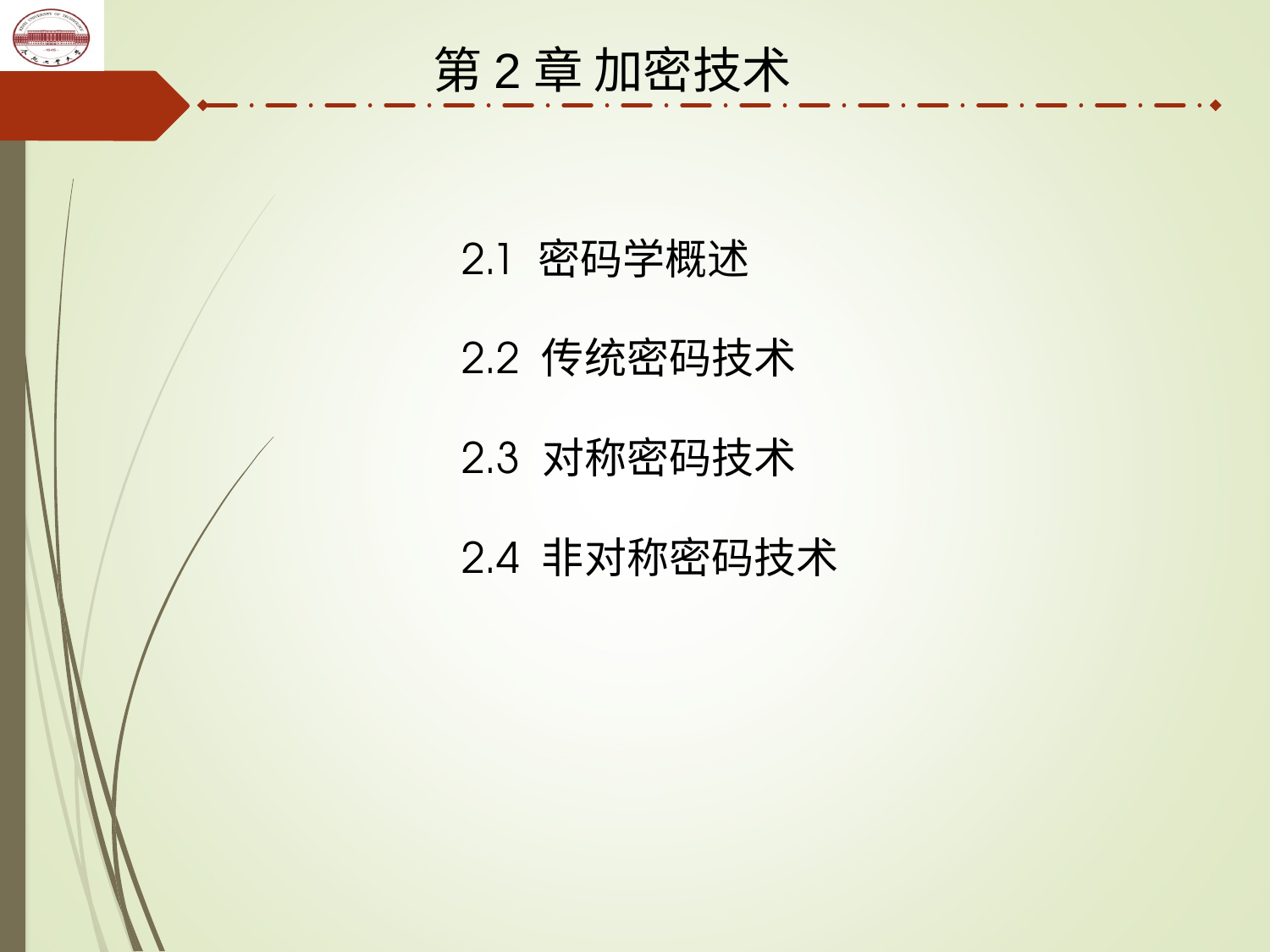

第2章 加密技术
2.1 密码学概述
2.2 传统密码技术
2.3 对称密码技术
2.4 非对称密码技术